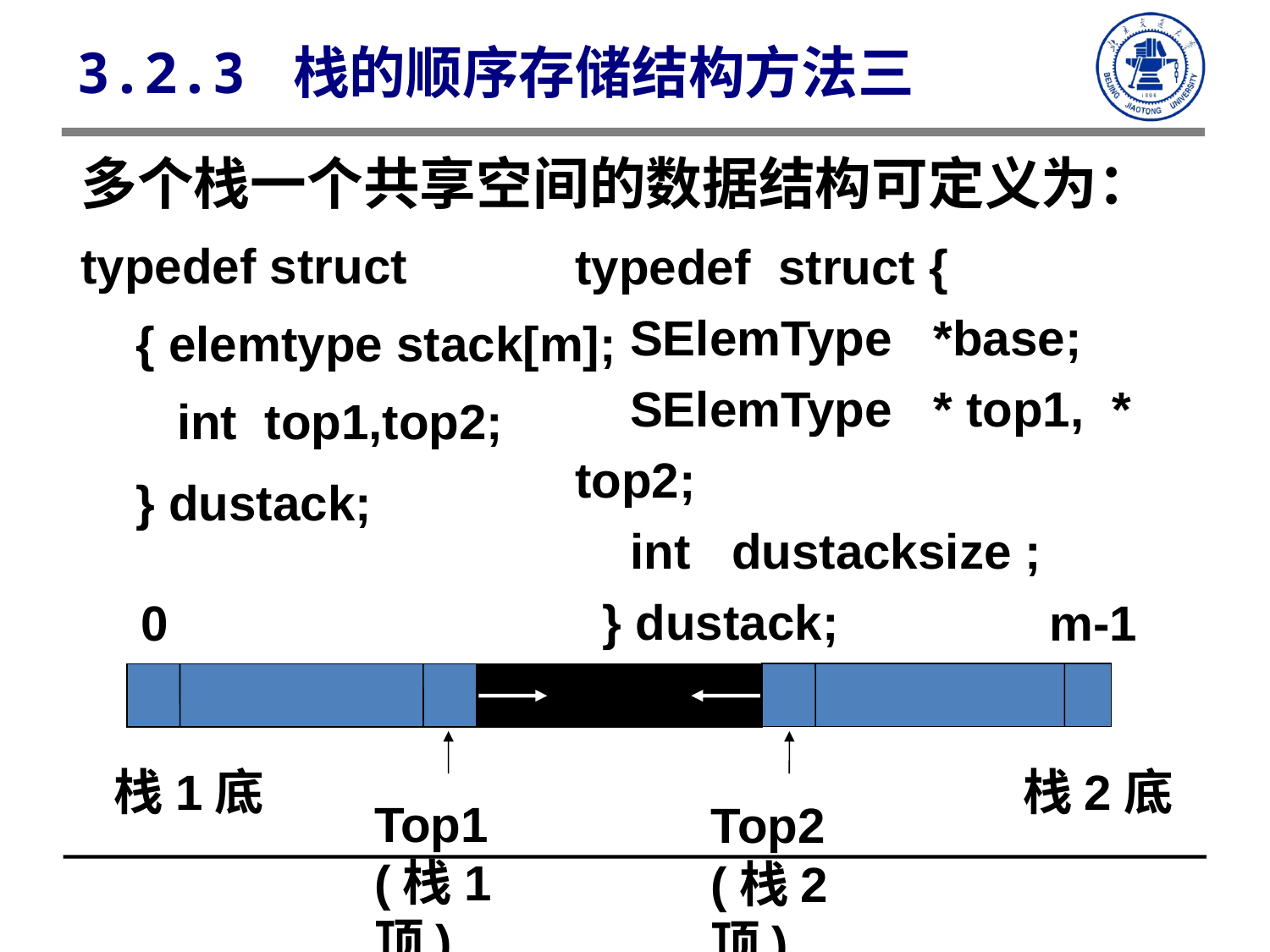

3.2.3 栈的顺序存储结构方法三
多个栈一个共享空间的数据结构可定义为：
typedef struct
    { elemtype stack[m];
       int  top1,top2;
    } dustack;
typedef  struct {
    SElemType   *base;
    SElemType   * top1,  * top2;
    int   dustacksize ;
  } dustack;
0
m-1

栈1底
栈2底
Top1
(栈1顶)
Top2
(栈2顶)